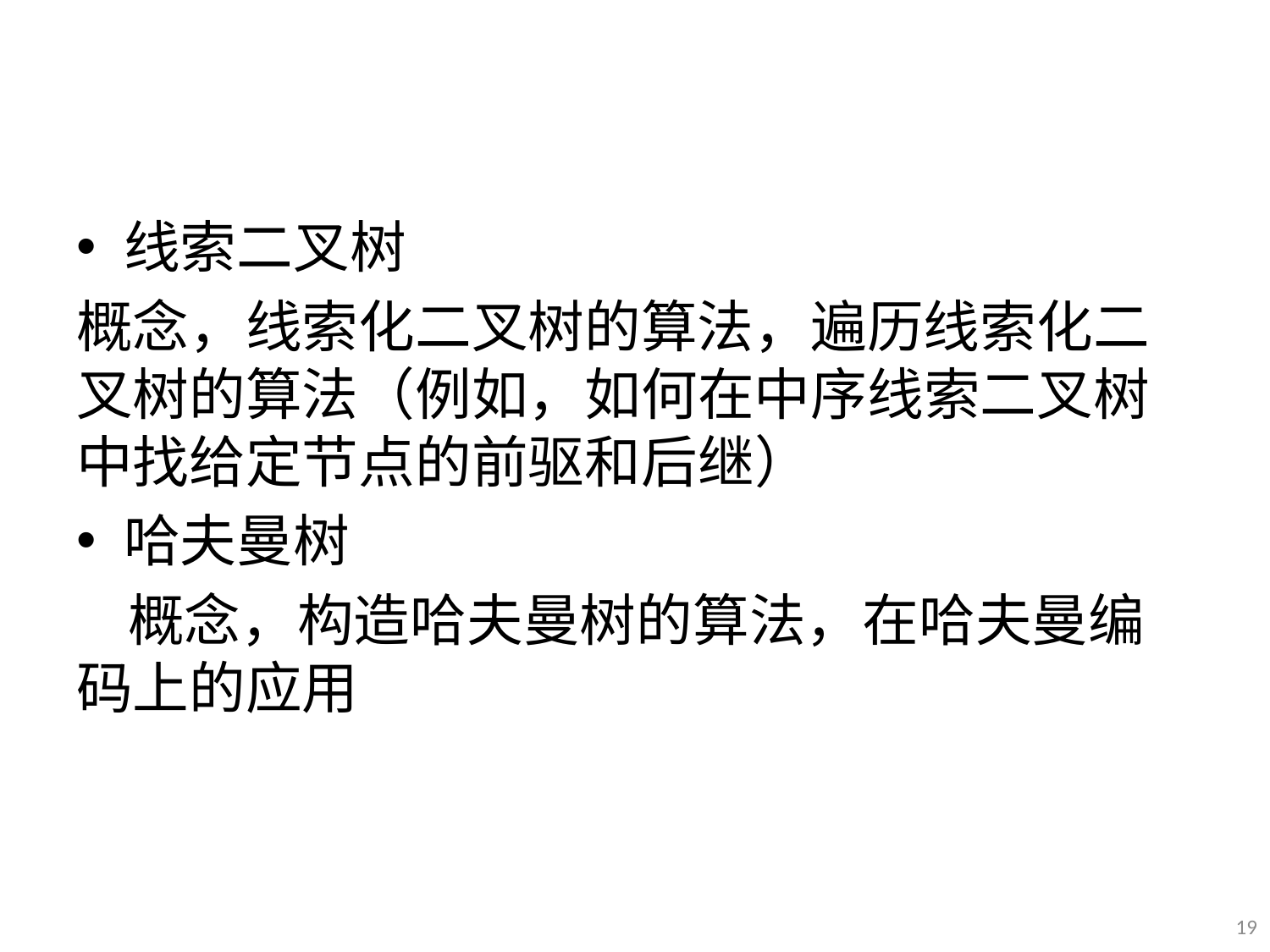

#

线索二叉树
概念，线索化二叉树的算法，遍历线索化二叉树的算法（例如，如何在中序线索二叉树中找给定节点的前驱和后继）
哈夫曼树
   概念，构造哈夫曼树的算法，在哈夫曼编码上的应用
19